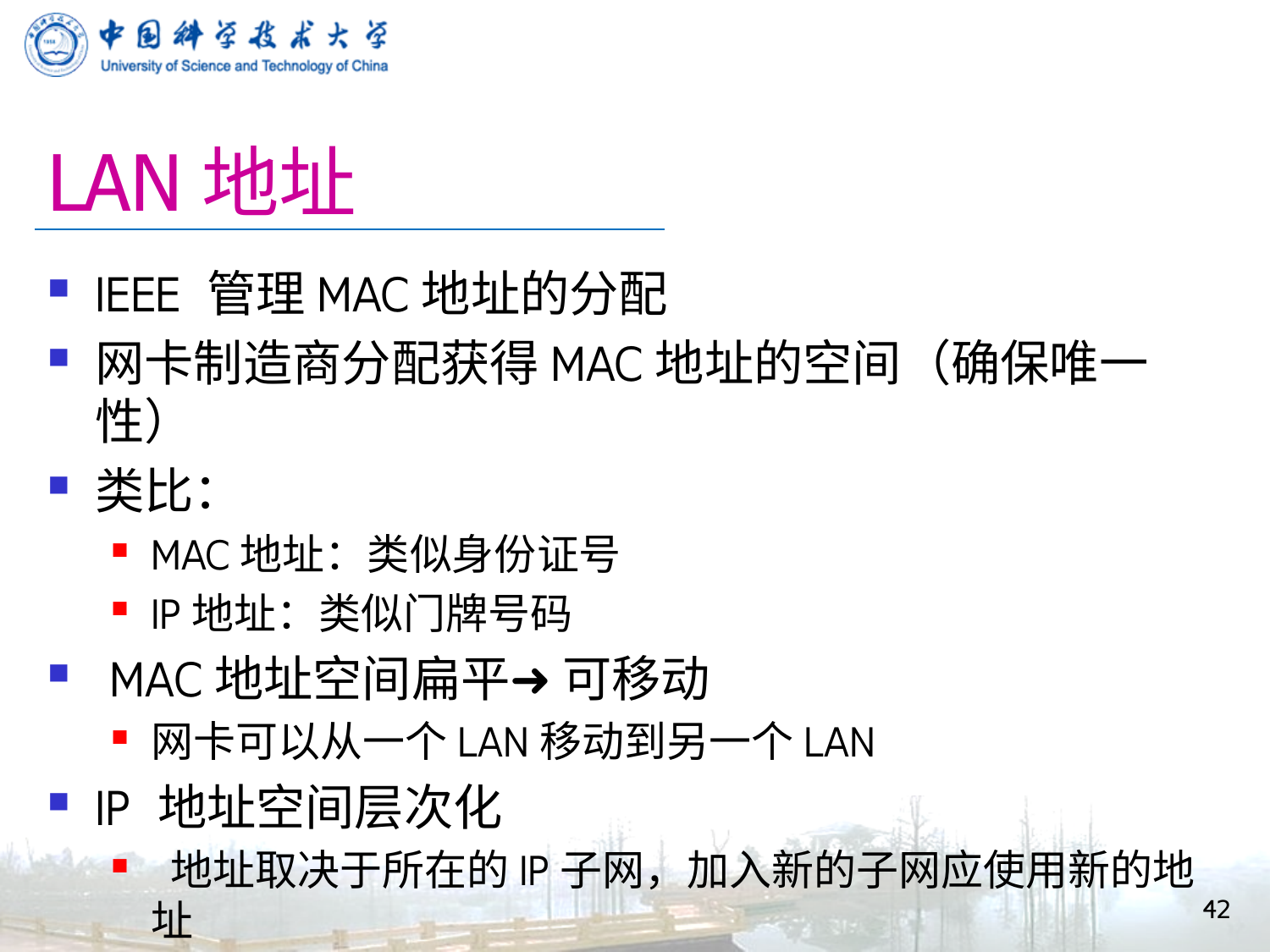

# LAN地址
IEEE 管理MAC地址的分配
网卡制造商分配获得MAC地址的空间（确保唯一性）
类比：
MAC地址：类似身份证号
IP地址：类似门牌号码
 MAC地址空间扁平➜ 可移动
网卡可以从一个LAN移动到另一个LAN
IP 地址空间层次化
 地址取决于所在的IP子网，加入新的子网应使用新的地址

42